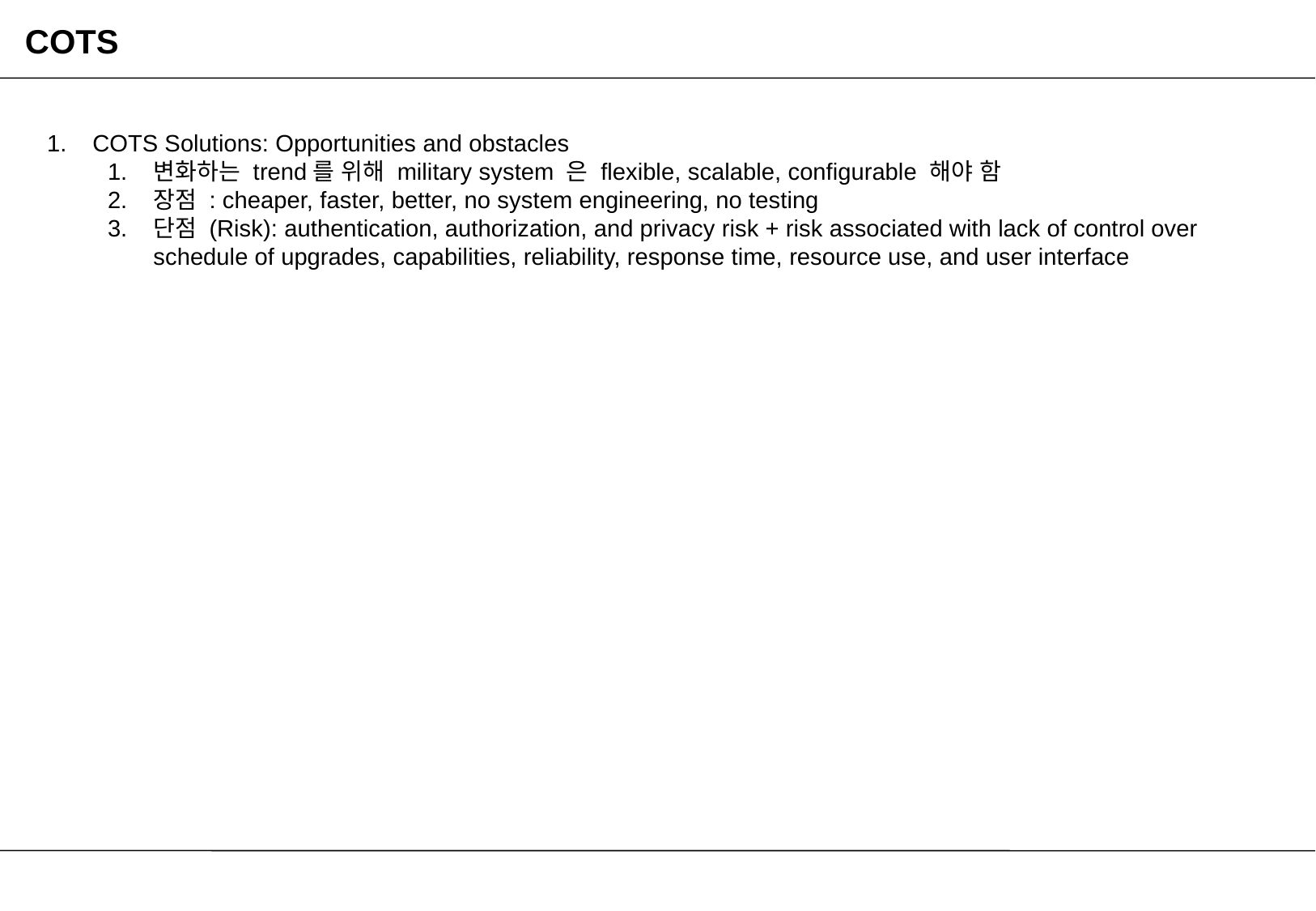

# COTS
COTS Solutions: Opportunities and obstacles
변화하는 trend를 위해 military system 은 flexible, scalable, configurable 해야 함
장점 : cheaper, faster, better, no system engineering, no testing
단점 (Risk): authentication, authorization, and privacy risk + risk associated with lack of control over schedule of upgrades, capabilities, reliability, response time, resource use, and user interface